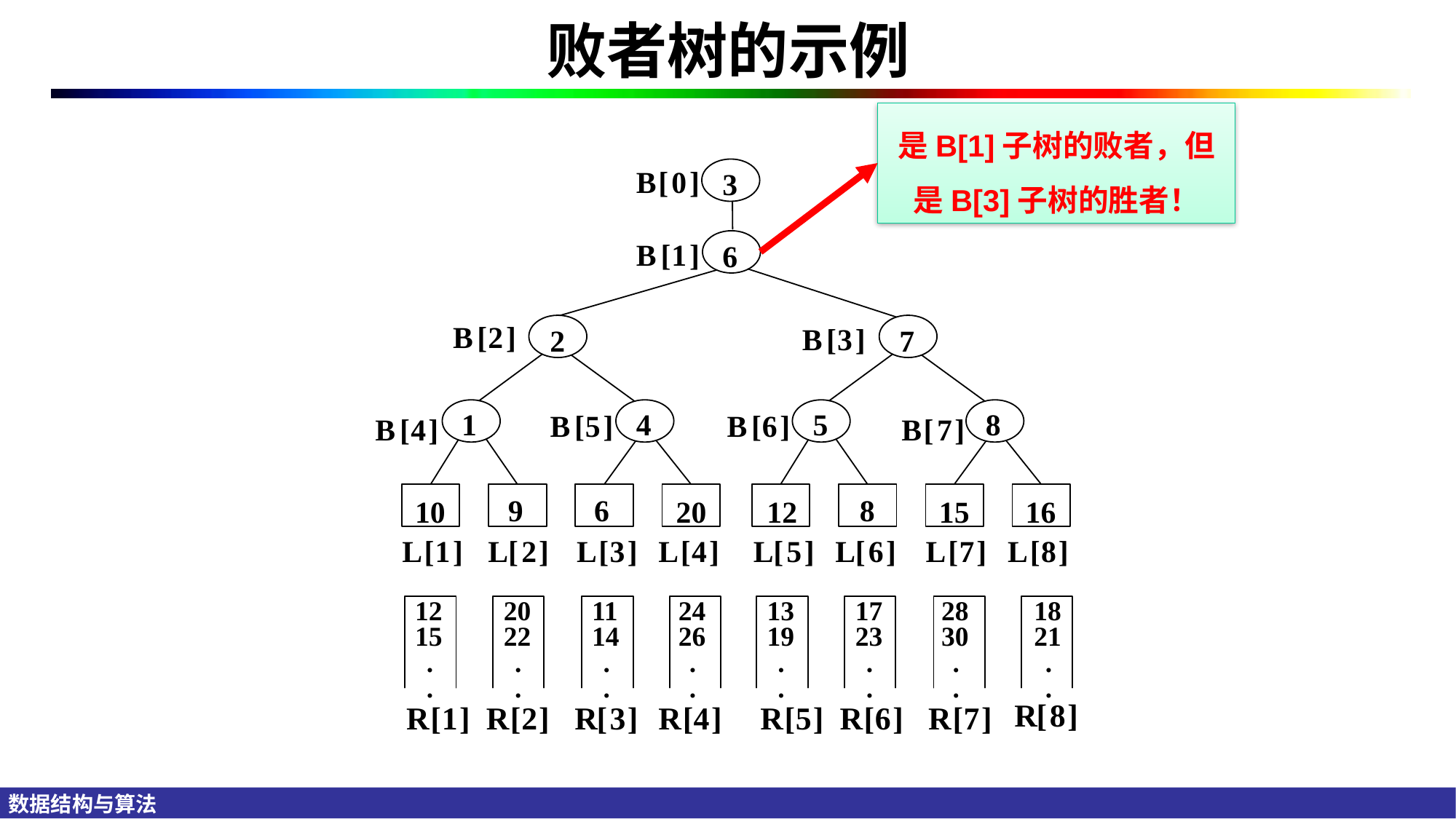

# 败者树的示例
是B[1]子树的败者，但是B[3]子树的胜者！

B
0
[
]
3

B
1
[
]
6

[
2
B
]
B
[
3
]
2
7

1
4
5
8
B
5
]
[
6
[
B
]
B
4
]
B
[
7
]
[

9
6
8
10
20
12
15
16
1
2
L
[
3
]
[
4
L
[
5
]
L
[
6
]
L
7
]
L
8
]
L
[
]
L
[
]
L
]
[
[
12
20
24
17
28
18
11
13

15
22
14
26
23
30
21
19
.
.
.
.
.
.
.
.
.
.
.
.
.
.
.
.
R
[
8
]
R
[
1
]
R
[
2
]
R
[
3
]
R
[
4
]
R
[
5
]
R
[
6
]
R
[
7
]